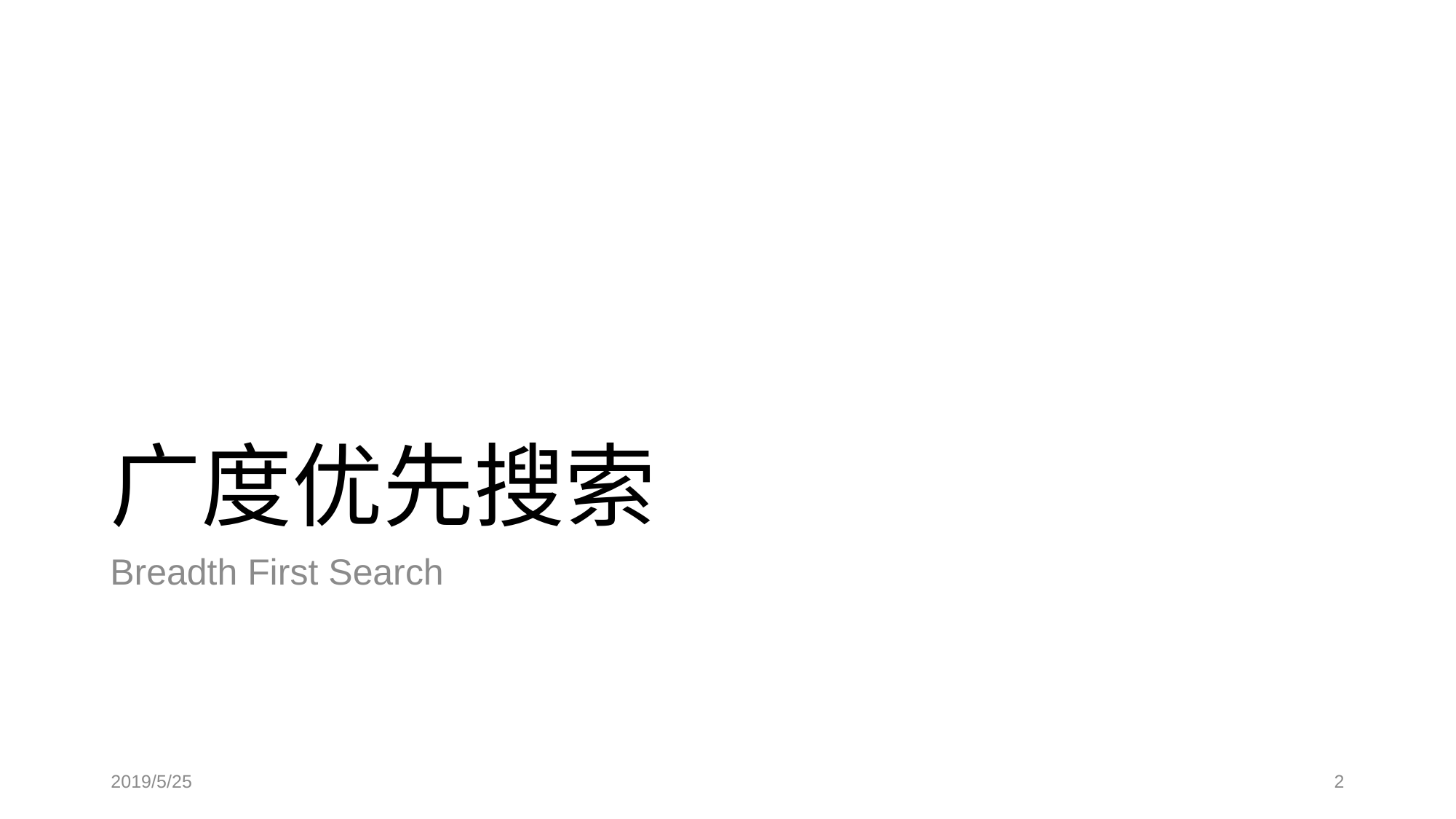

# 广度优先搜索
Breadth First Search
2019/5/25
2